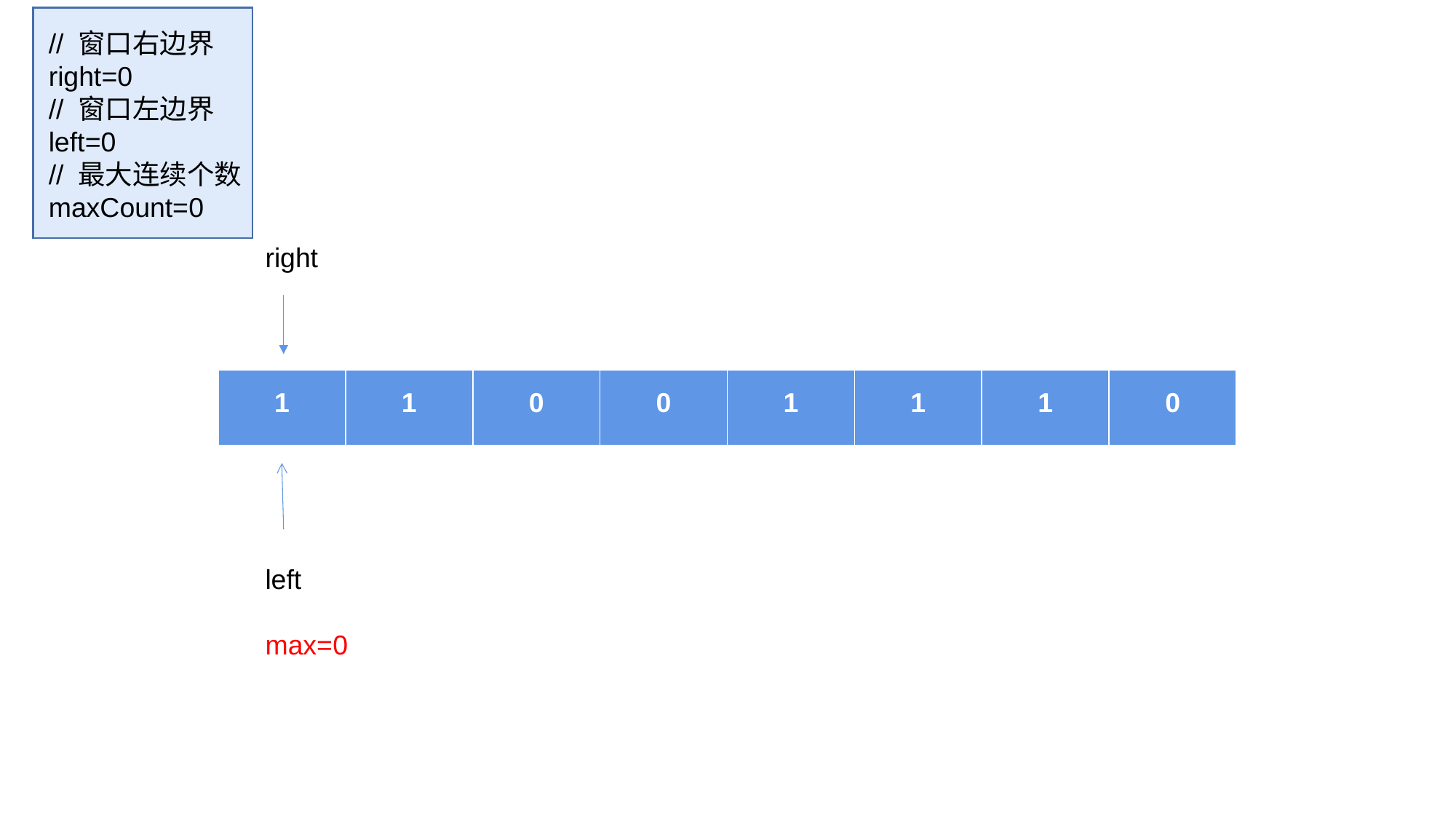

// 窗口右边界
right=0
// 窗口左边界
left=0
// 最大连续个数
maxCount=0
right
| 1 | 1 | 0 | 0 | 1 | 1 | 1 | 0 |
| --- | --- | --- | --- | --- | --- | --- | --- |
left

max=0